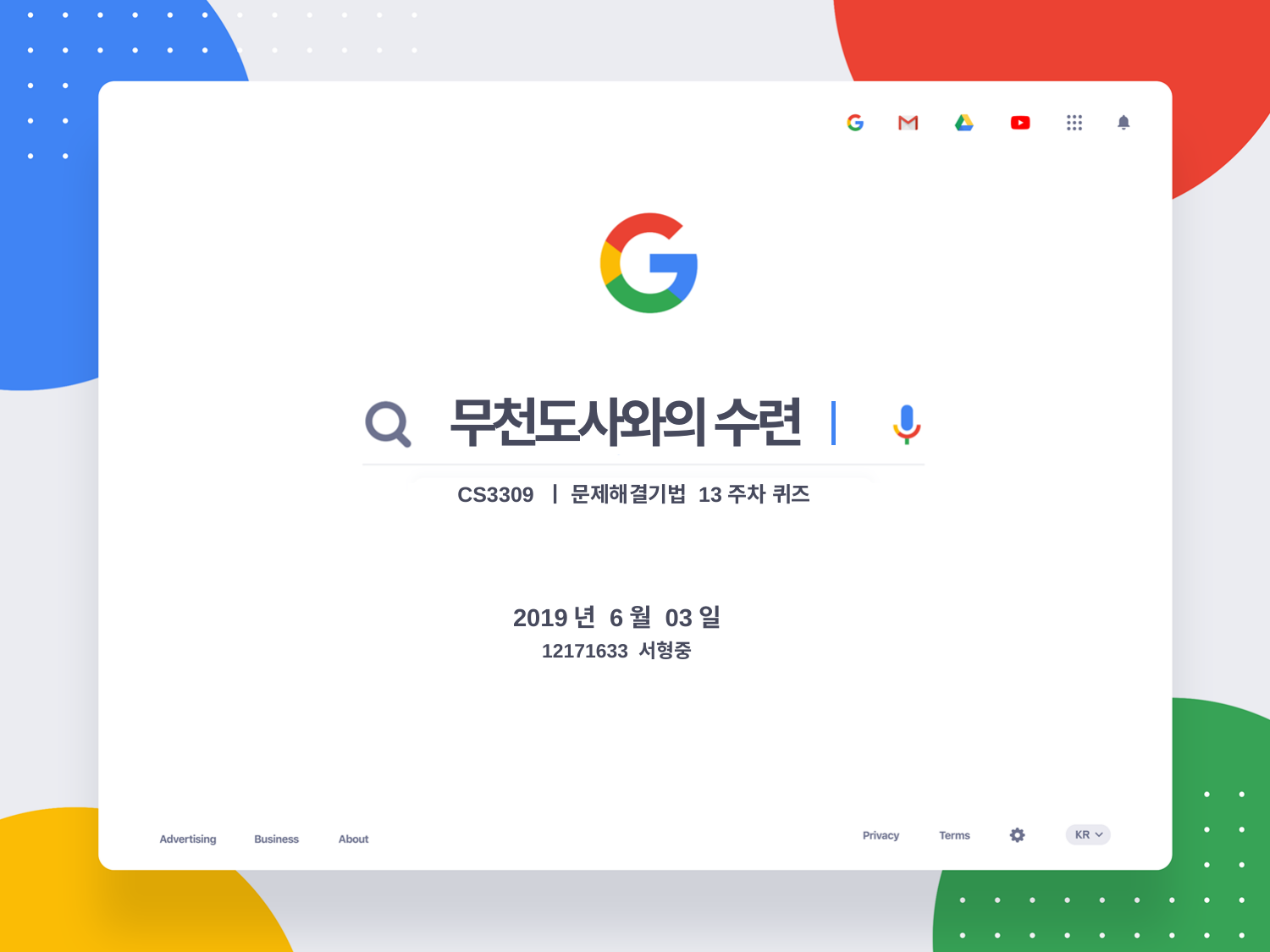

무천도사와의 수련

CS3309 ㅣ 문제해결기법 13주차 퀴즈

2019년 6월 03일
12171633 서형중